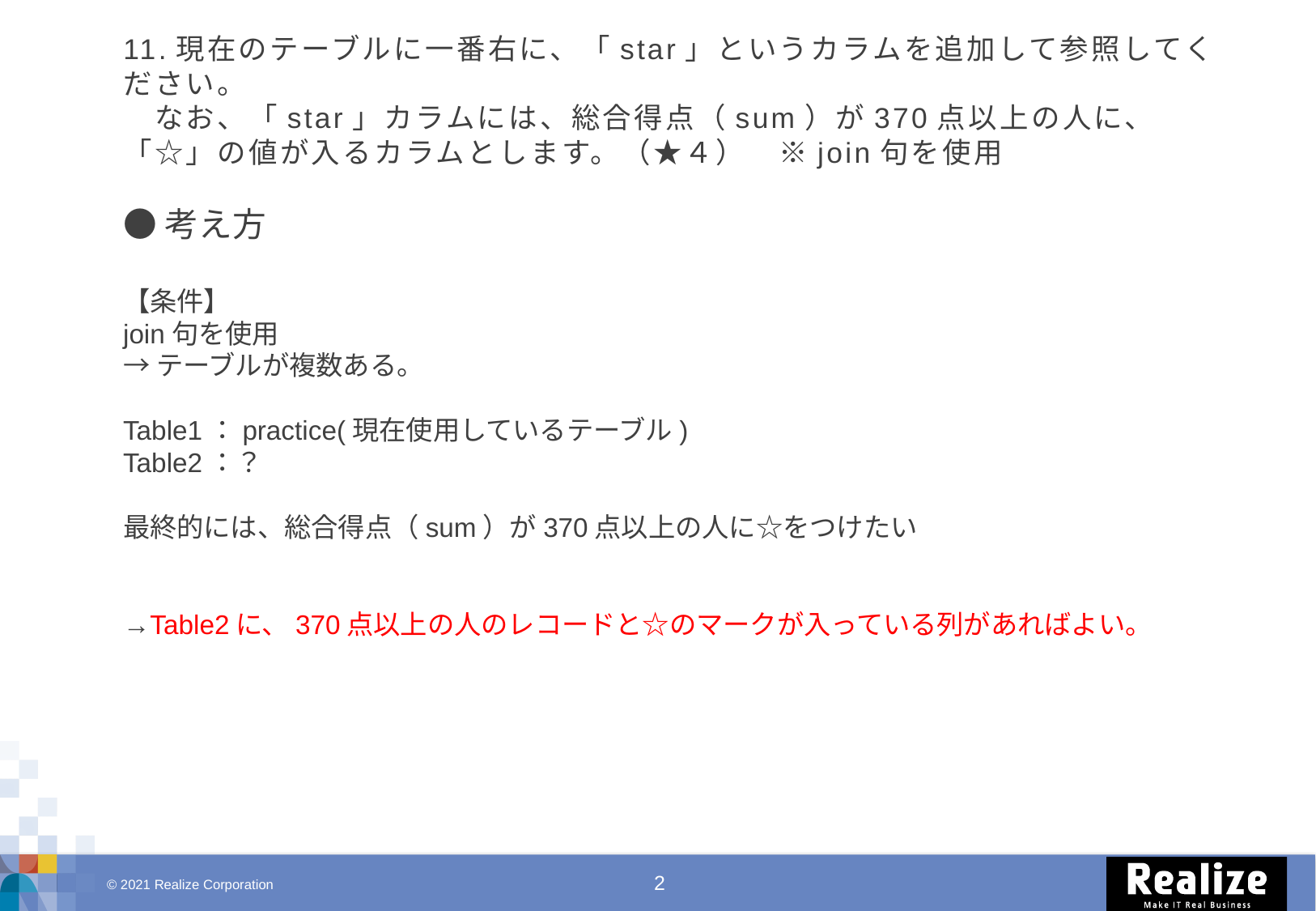

# 11.現在のテーブルに一番右に、「star」というカラムを追加して参照してください。 　なお、「star」カラムには、総合得点（sum）が370点以上の人に、「☆」の値が入るカラムとします。（★４）　※join句を使用
●考え方

【条件】
join句を使用
→テーブルが複数ある。

Table1：practice(現在使用しているテーブル)
Table2：？

最終的には、総合得点（sum）が370点以上の人に☆をつけたい

→Table2に、370点以上の人のレコードと☆のマークが入っている列があればよい。